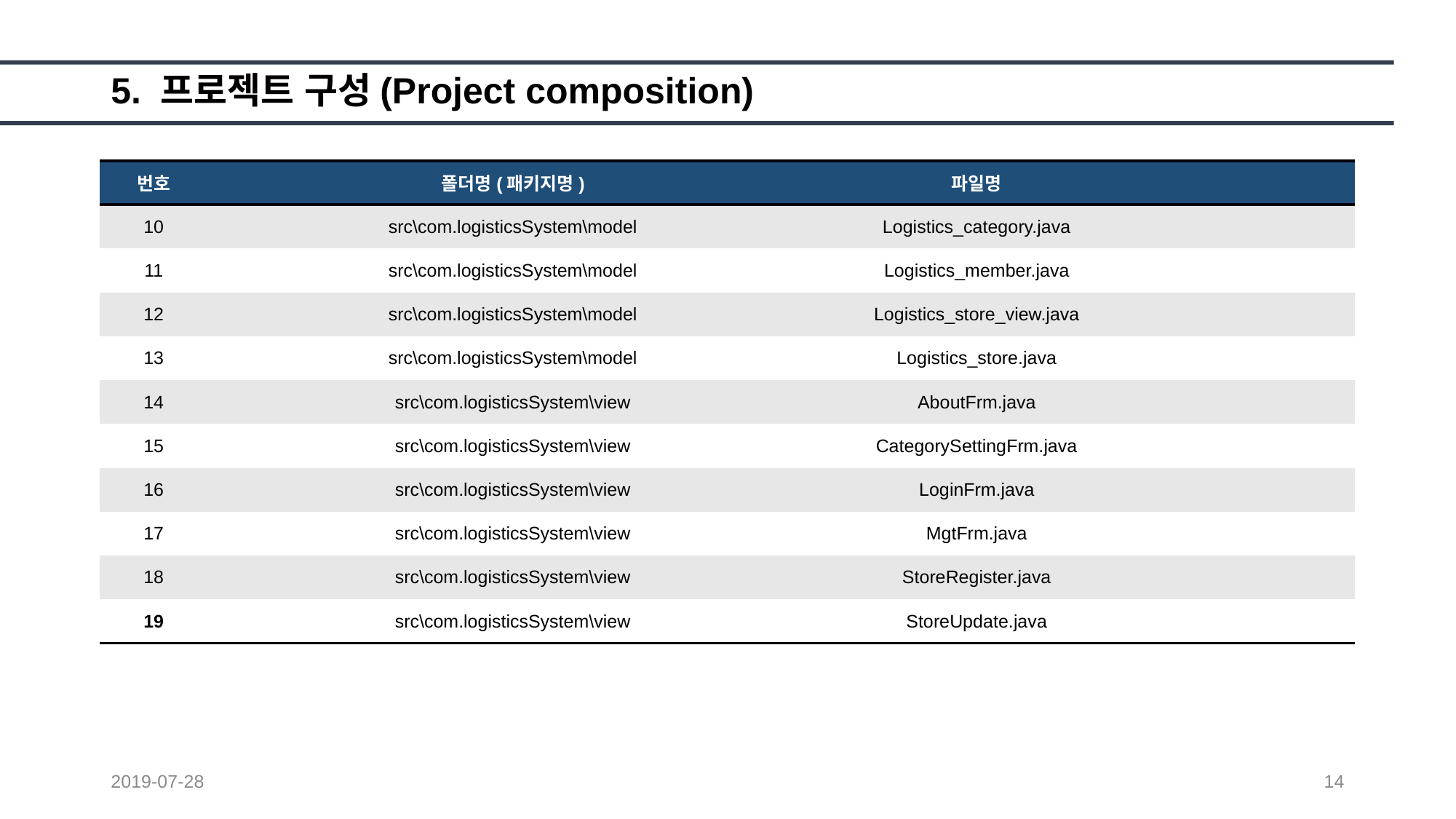

# 5. 프로젝트 구성(Project composition)

| 번호 | 폴더명(패키지명) | 파일명 |  |
| --- | --- | --- | --- |
| 10 | src\com.logisticsSystem\model | Logistics\_category.java |  |
| 11 | src\com.logisticsSystem\model | Logistics\_member.java |  |
| 12 | src\com.logisticsSystem\model | Logistics\_store\_view.java |  |
| 13 | src\com.logisticsSystem\model | Logistics\_store.java |  |
| 14 | src\com.logisticsSystem\view | AboutFrm.java |  |
| 15 | src\com.logisticsSystem\view | CategorySettingFrm.java |  |
| 16 | src\com.logisticsSystem\view | LoginFrm.java |  |
| 17 | src\com.logisticsSystem\view | MgtFrm.java |  |
| 18 | src\com.logisticsSystem\view | StoreRegister.java |  |
| 19 | src\com.logisticsSystem\view | StoreUpdate.java |  |
2019-07-28
14